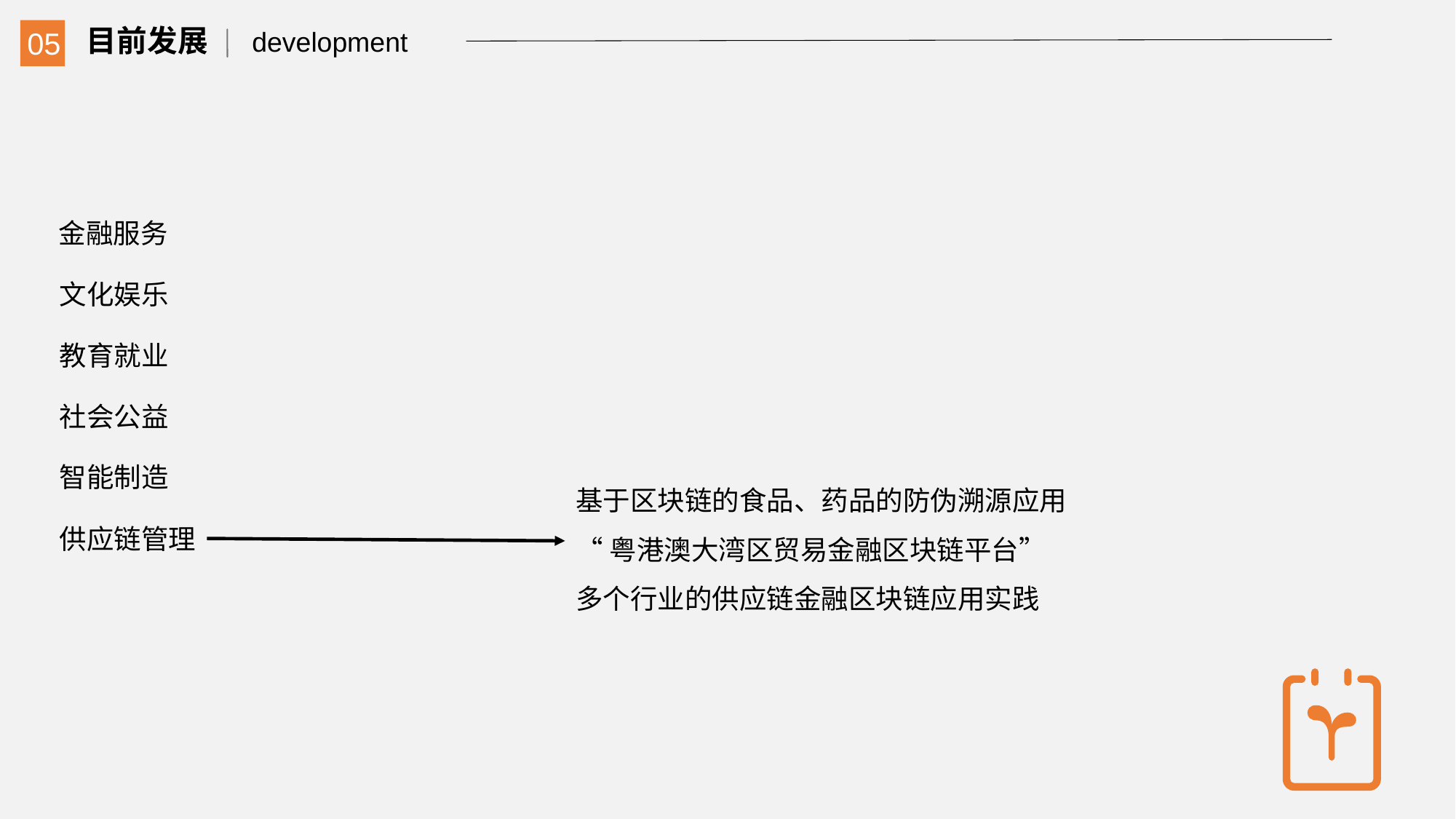

目前发展
05
development

金融服务
文化娱乐
教育就业
社会公益
智能制造
基于区块链的食品、药品的防伪溯源应用
“粤港澳大湾区贸易金融区块链平台”
多个行业的供应链金融区块链应用实践
供应链管理